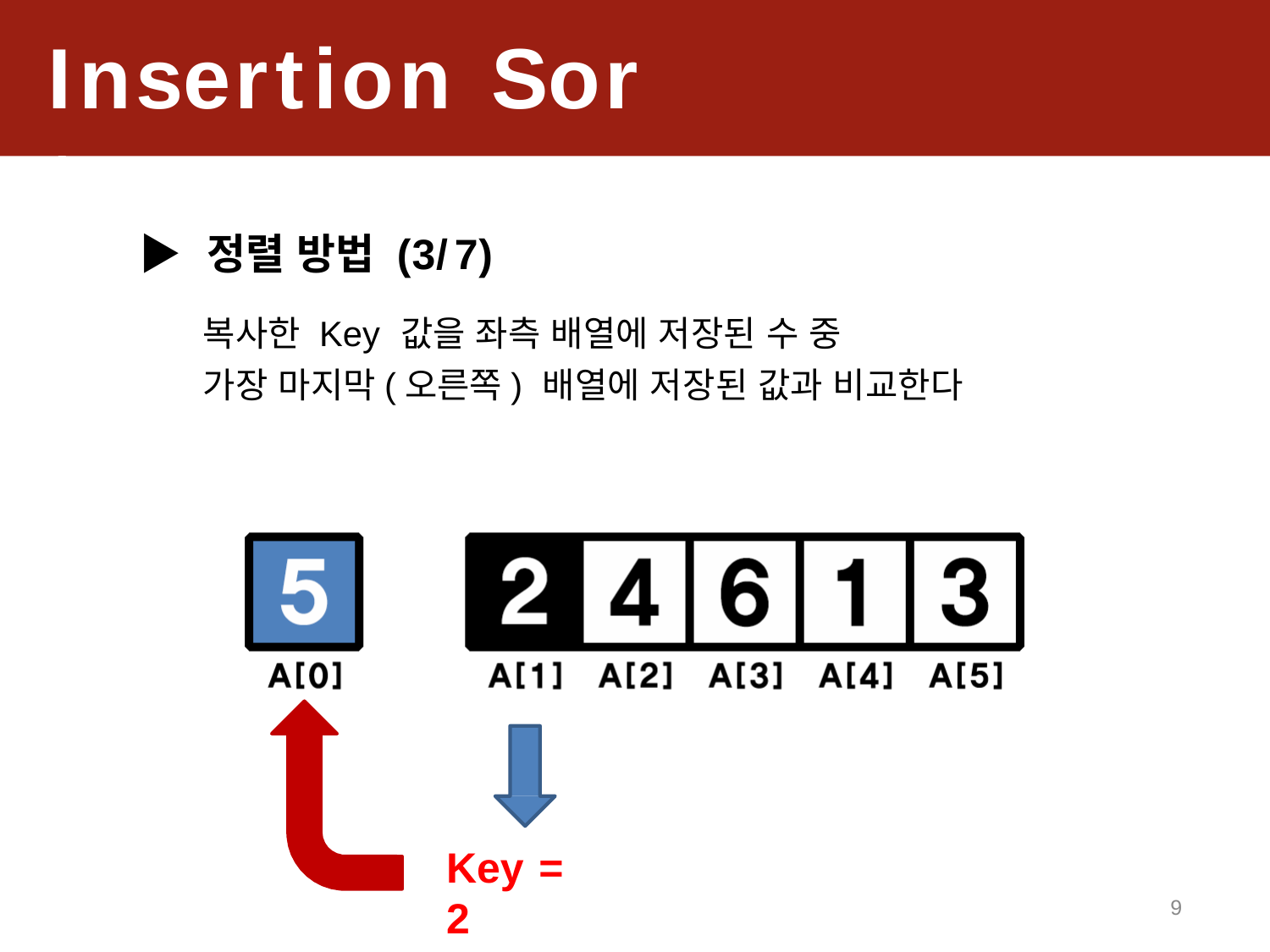

Insertion	Sor t
▶ 정렬 방법 (3/7)

복사한 Key 값을 좌측 배열에 저장된 수 중

가장 마지막(오른쪽) 배열에 저장된 값과 비교한다

Key = 2
9